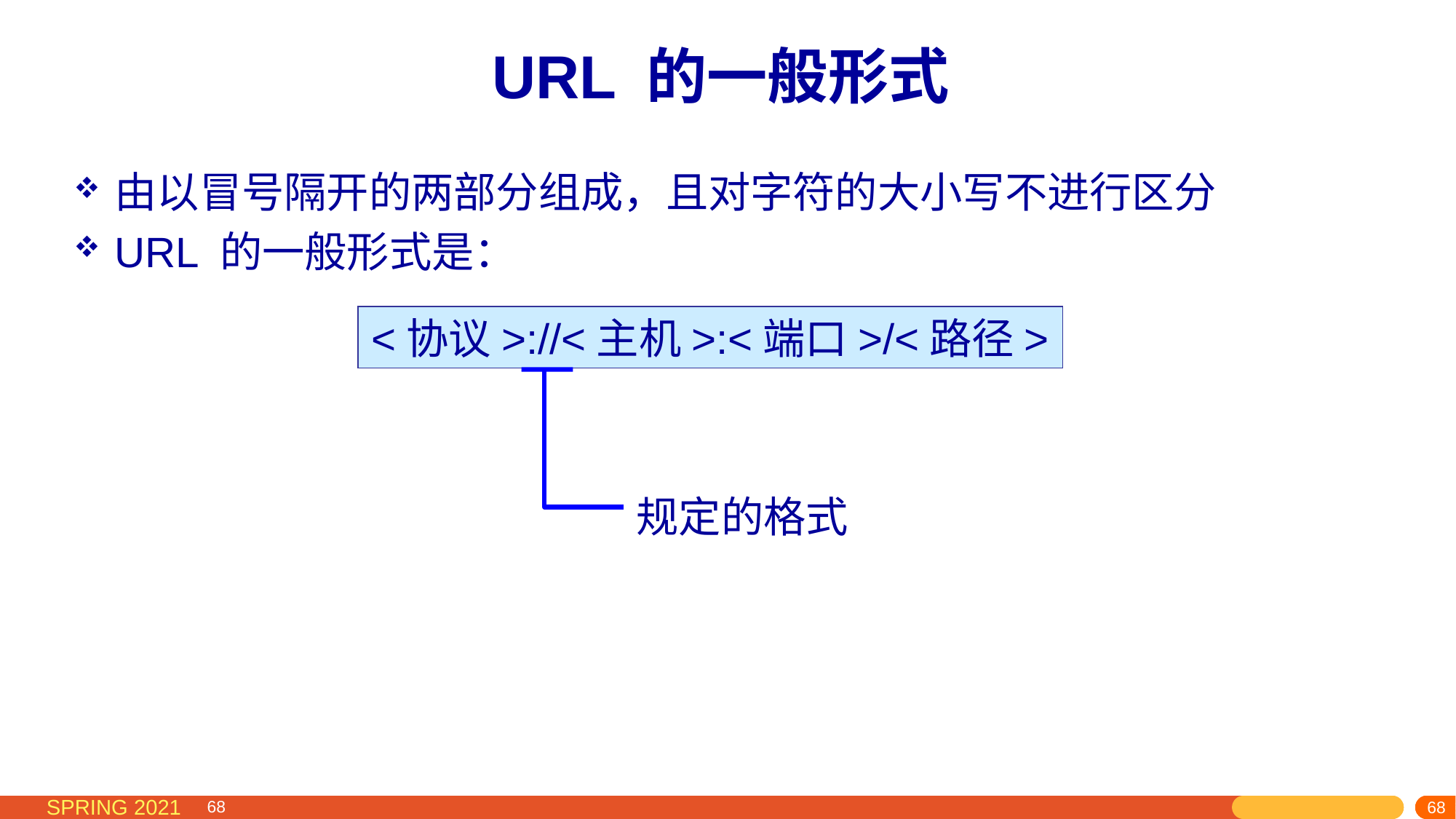

# URL 的一般形式
由以冒号隔开的两部分组成，且对字符的大小写不进行区分
URL 的一般形式是：
<协议>://<主机>:<端口>/<路径>

规定的格式